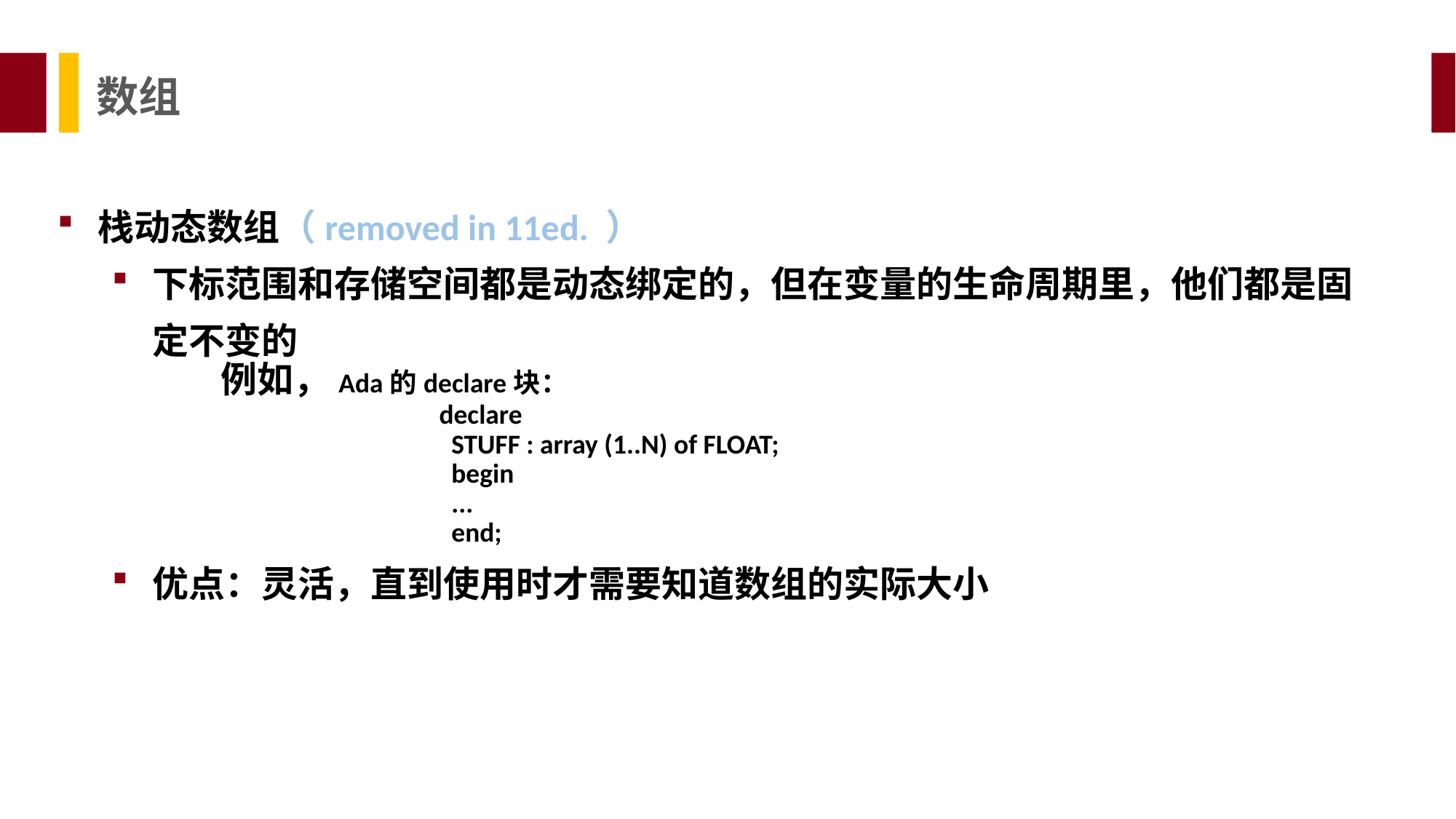

数组
栈动态数组（removed in 11ed. ）
下标范围和存储空间都是动态绑定的，但在变量的生命周期里，他们都是固定不变的
例如，Ada的declare块：
		declare
		  STUFF : array (1..N) of FLOAT;
		  begin
		  ...
		  end;
优点：灵活，直到使用时才需要知道数组的实际大小